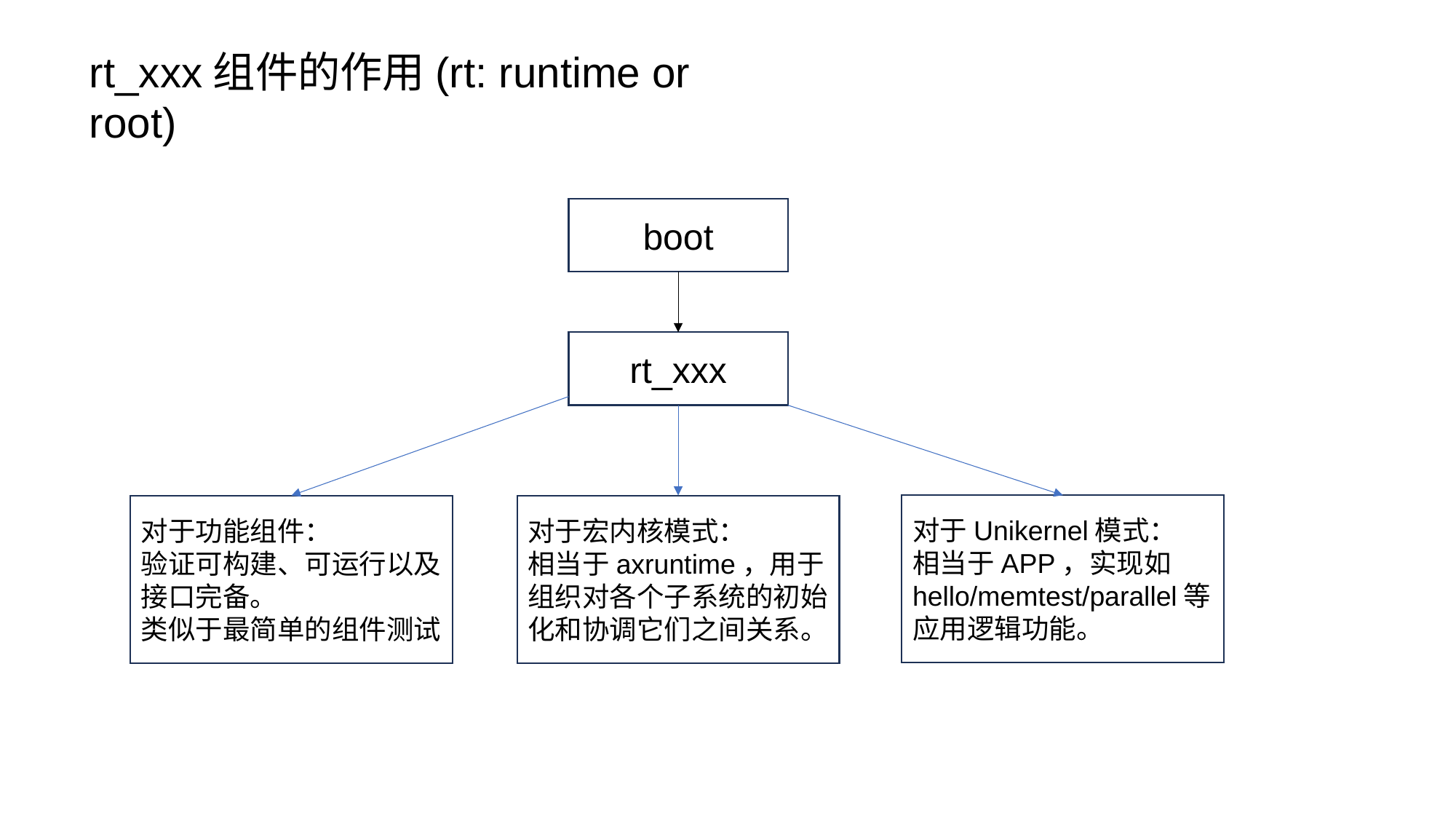

rt_xxx组件的作用(rt: runtime or root)
boot
rt_xxx
对于Unikernel模式：
相当于APP，实现如hello/memtest/parallel等应用逻辑功能。
对于功能组件：
验证可构建、可运行以及接口完备。
类似于最简单的组件测试
对于宏内核模式：
相当于axruntime，用于组织对各个子系统的初始化和协调它们之间关系。